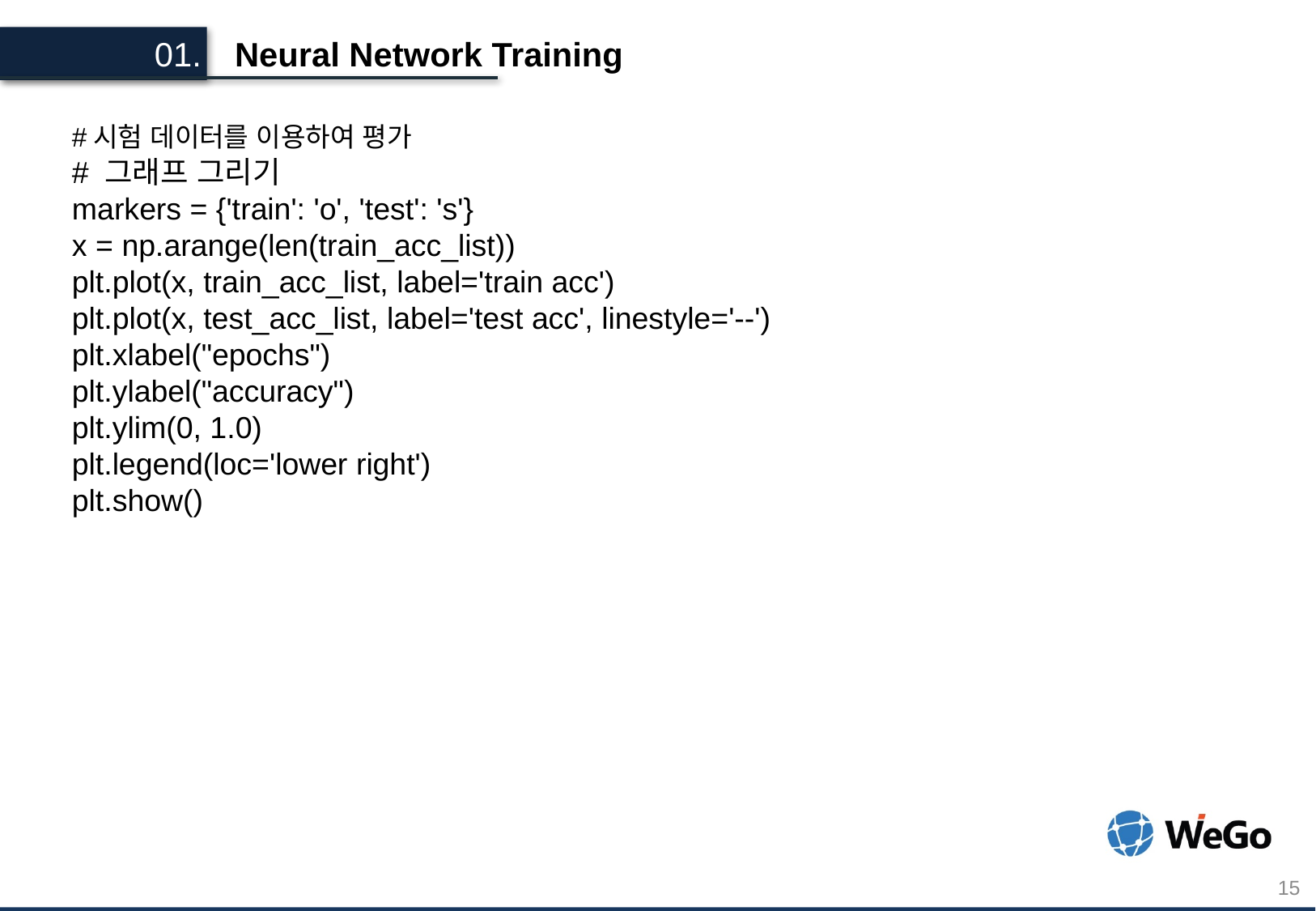

Neural Network Training

01.
#시험 데이터를 이용하여 평가
# 그래프 그리기
markers = {'train': 'o', 'test': 's'}
x = np.arange(len(train_acc_list))
plt.plot(x, train_acc_list, label='train acc')
plt.plot(x, test_acc_list, label='test acc', linestyle='--')
plt.xlabel("epochs")
plt.ylabel("accuracy")
plt.ylim(0, 1.0)
plt.legend(loc='lower right')
plt.show()

15